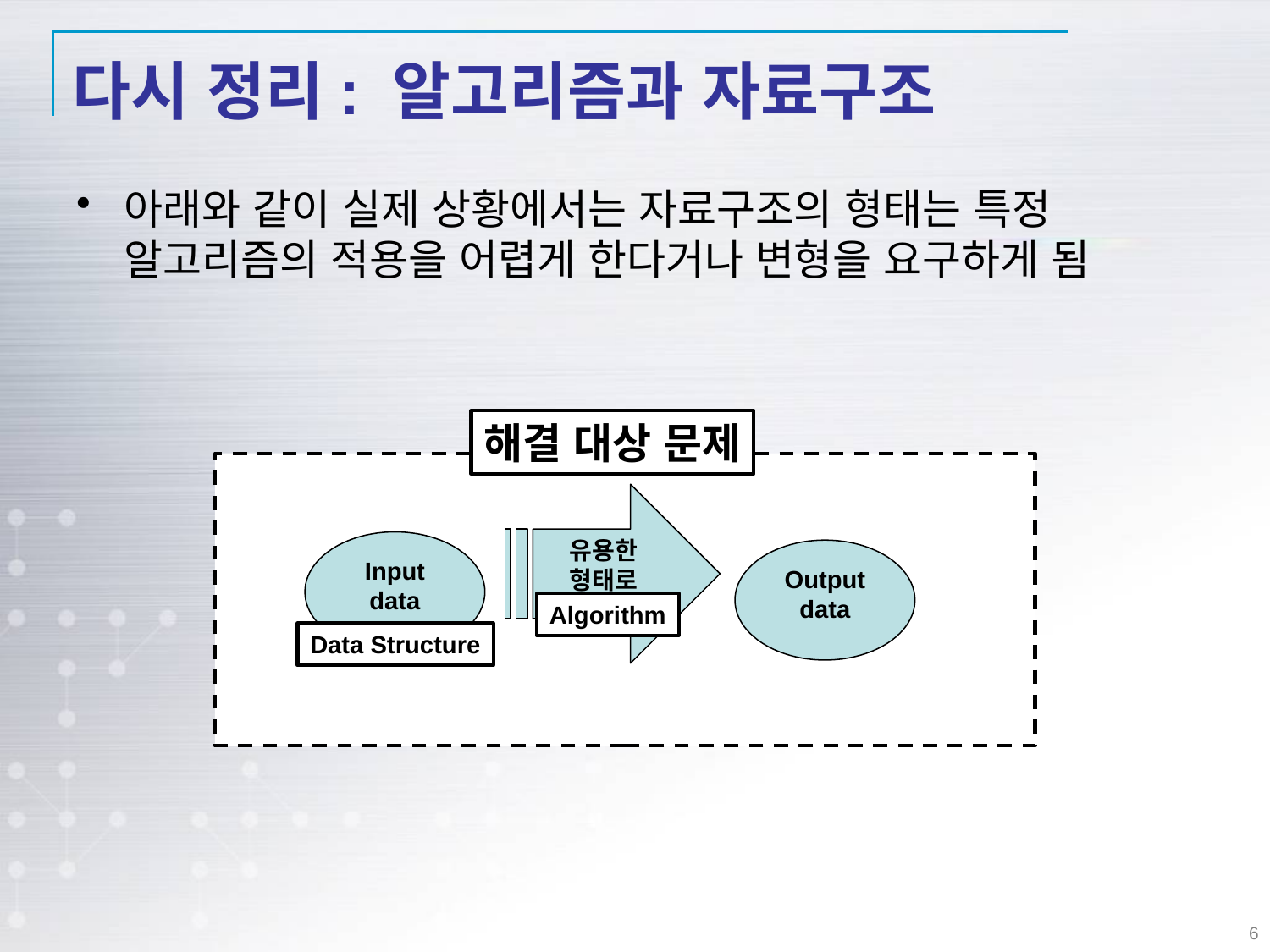

# 다시 정리: 알고리즘과 자료구조
아래와 같이 실제 상황에서는 자료구조의 형태는 특정 알고리즘의 적용을 어렵게 한다거나 변형을 요구하게 됨
해결 대상 문제

유용한 형태로 변환
Input
data
Output
data
Algorithm
Data Structure
6